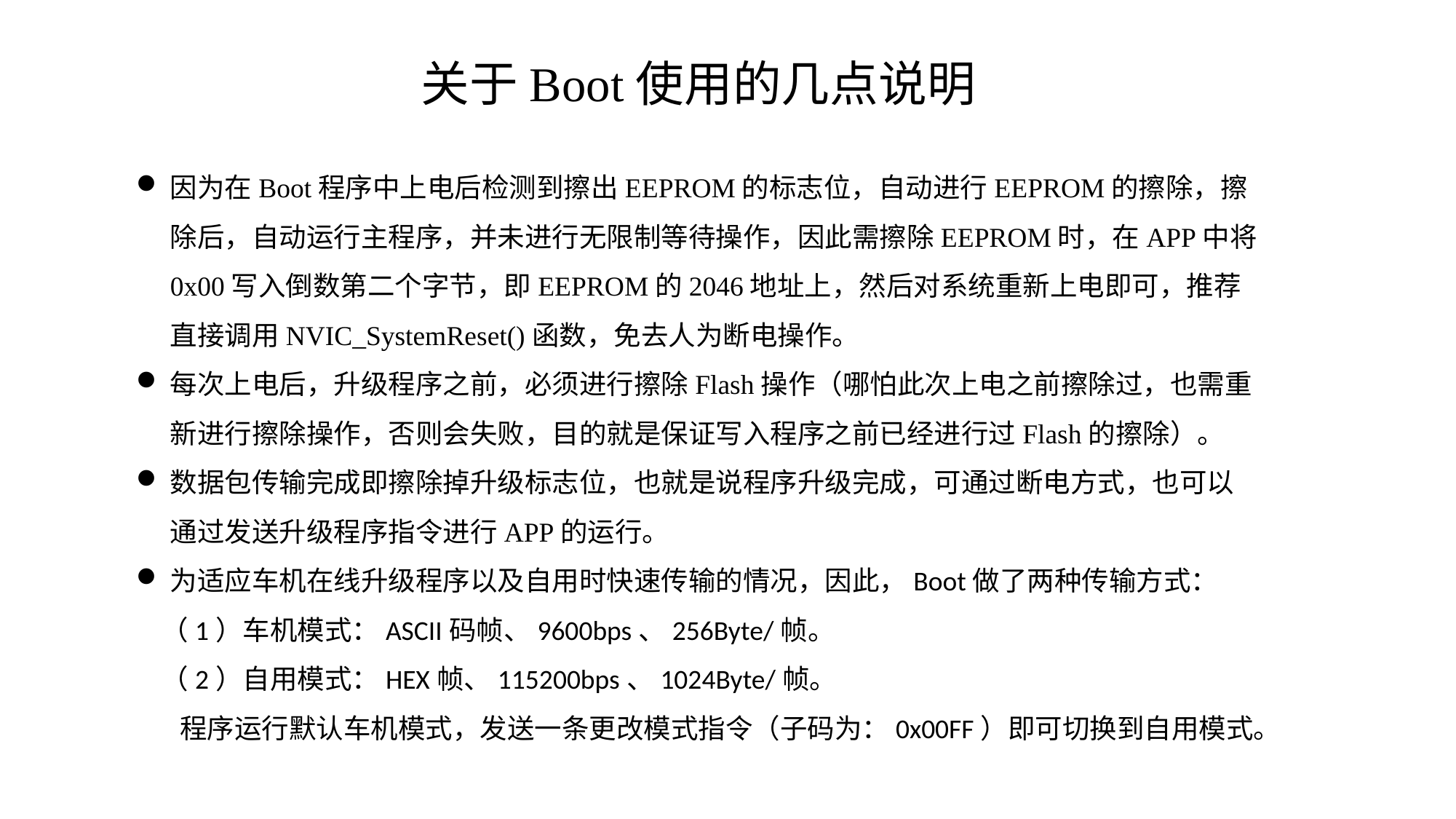

关于Boot使用的几点说明
因为在Boot程序中上电后检测到擦出EEPROM的标志位，自动进行EEPROM的擦除，擦除后，自动运行主程序，并未进行无限制等待操作，因此需擦除EEPROM时，在APP中将0x00写入倒数第二个字节，即EEPROM的2046地址上，然后对系统重新上电即可，推荐直接调用NVIC_SystemReset()函数，免去人为断电操作。
每次上电后，升级程序之前，必须进行擦除Flash操作（哪怕此次上电之前擦除过，也需重新进行擦除操作，否则会失败，目的就是保证写入程序之前已经进行过Flash的擦除）。
数据包传输完成即擦除掉升级标志位，也就是说程序升级完成，可通过断电方式，也可以通过发送升级程序指令进行APP的运行。
为适应车机在线升级程序以及自用时快速传输的情况，因此，Boot做了两种传输方式：
   （1）车机模式：ASCII码帧、9600bps、256Byte/帧。
   （2）自用模式：HEX帧、115200bps、1024Byte/帧。
      程序运行默认车机模式，发送一条更改模式指令（子码为：0x00FF）即可切换到自用模式。